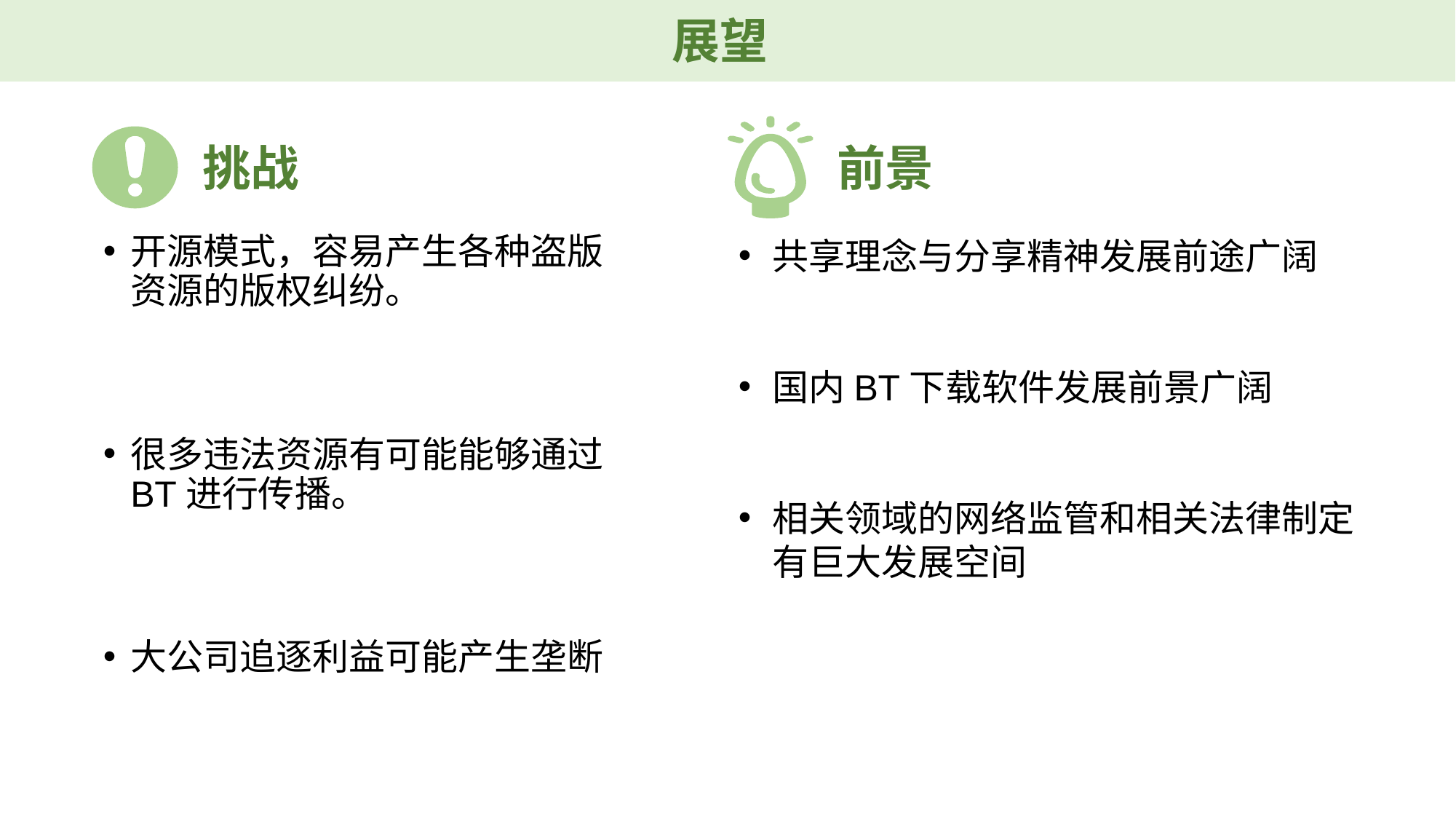

# 展望

挑战
前景
开源模式，容易产生各种盗版资源的版权纠纷。

很多违法资源有可能能够通过BT进行传播。

大公司追逐利益可能产生垄断
共享理念与分享精神发展前途广阔

国内BT下载软件发展前景广阔

相关领域的网络监管和相关法律制定有巨大发展空间